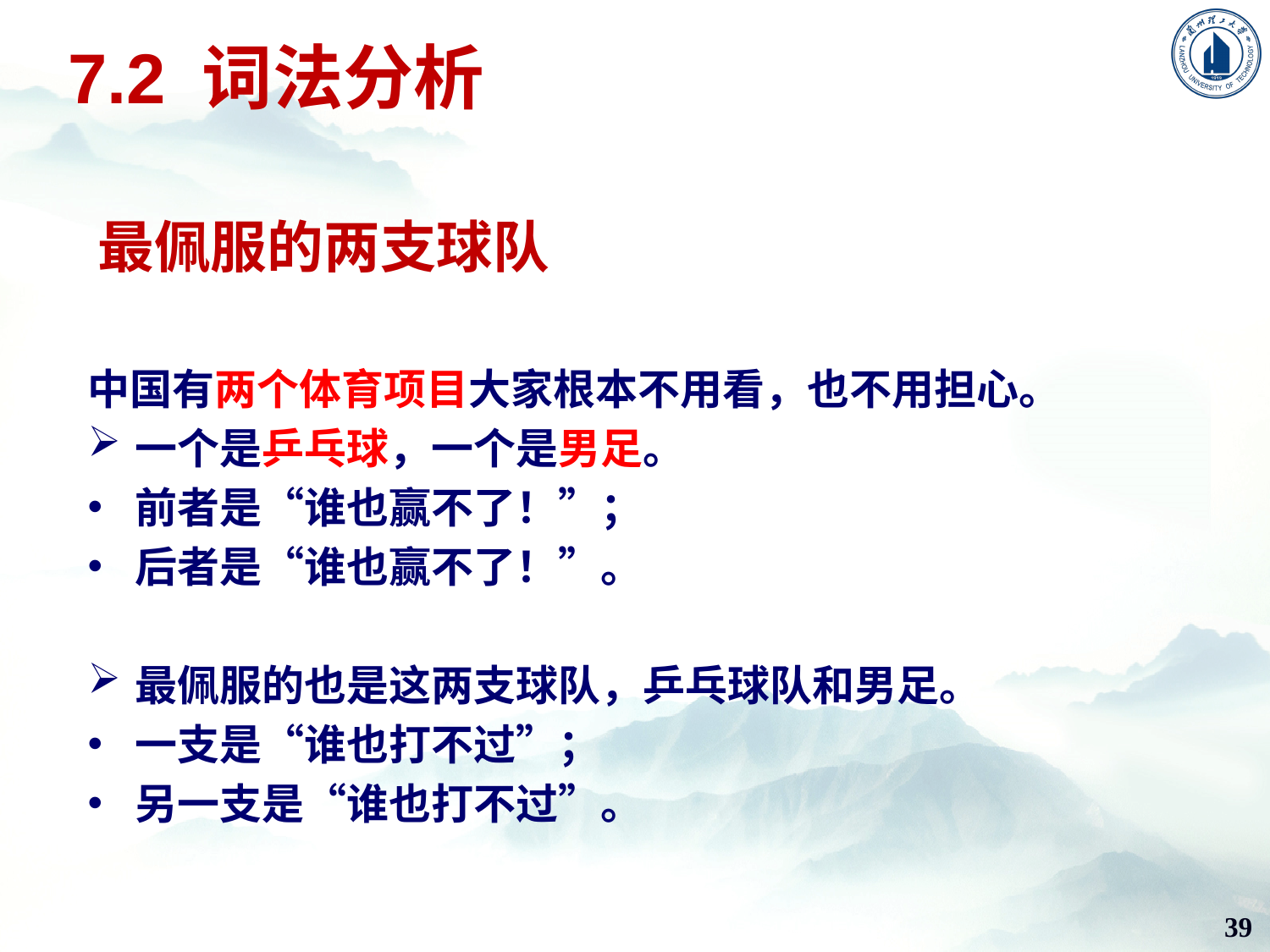

7.2 词法分析
# 最佩服的两支球队
中国有两个体育项目大家根本不用看，也不用担心。
一个是乒乓球，一个是男足。
前者是“谁也赢不了！”；
后者是“谁也赢不了！”。

最佩服的也是这两支球队，乒乓球队和男足。
一支是“谁也打不过”；
另一支是“谁也打不过”。

39